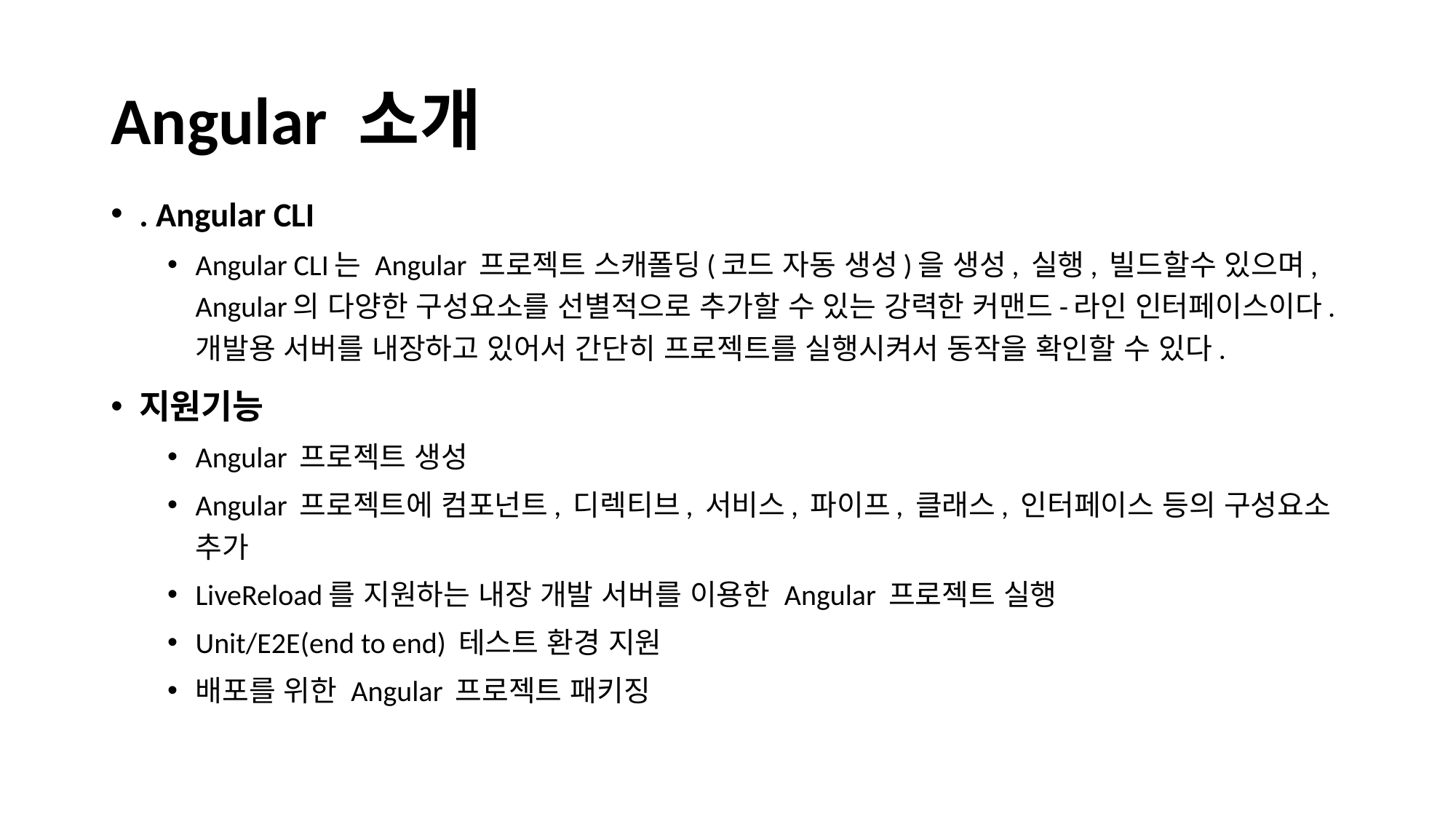

# Angular 소개
. Angular CLI
Angular CLI는 Angular 프로젝트 스캐폴딩(코드 자동 생성)을 생성, 실행, 빌드할수 있으며,
Angular의 다양한 구성요소를 선별적으로 추가할 수 있는 강력한 커맨드-라인 인터페이스이다.
개발용 서버를 내장하고 있어서 간단히 프로젝트를 실행시켜서 동작을 확인할 수 있다.
지원기능
Angular 프로젝트 생성
Angular 프로젝트에 컴포넌트, 디렉티브, 서비스, 파이프, 클래스, 인터페이스 등의 구성요소 추가
LiveReload를 지원하는 내장 개발 서버를 이용한 Angular 프로젝트 실행
Unit/E2E(end to end) 테스트 환경 지원
배포를 위한 Angular 프로젝트 패키징